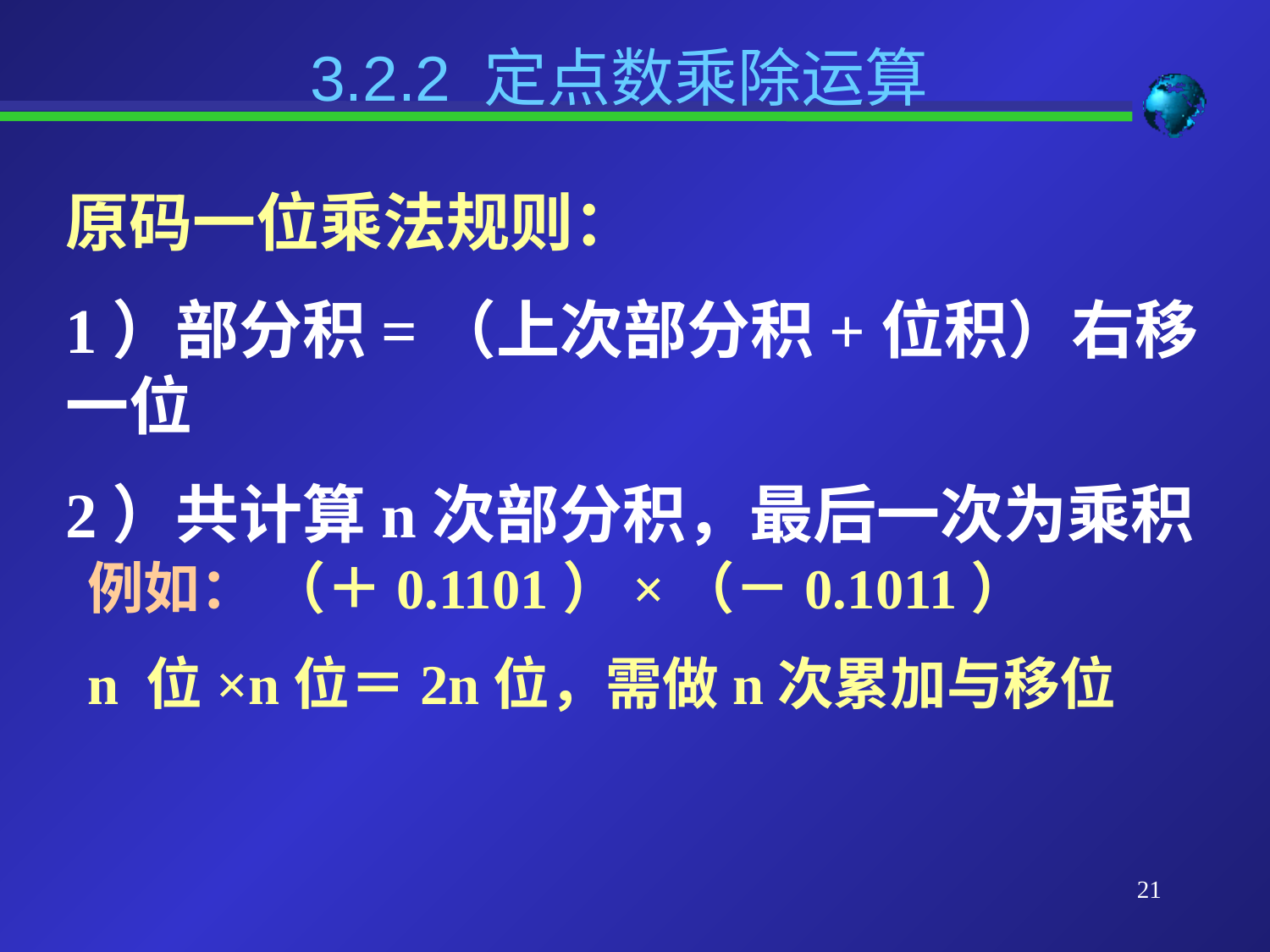

3.2.2 定点数乘除运算
原码一位乘法规则：
1）部分积=（上次部分积+位积）右移一位
2）共计算n次部分积，最后一次为乘积

例如： （＋0.1101）×（－0.1011）
n 位×n位＝2n位，需做n次累加与移位
21